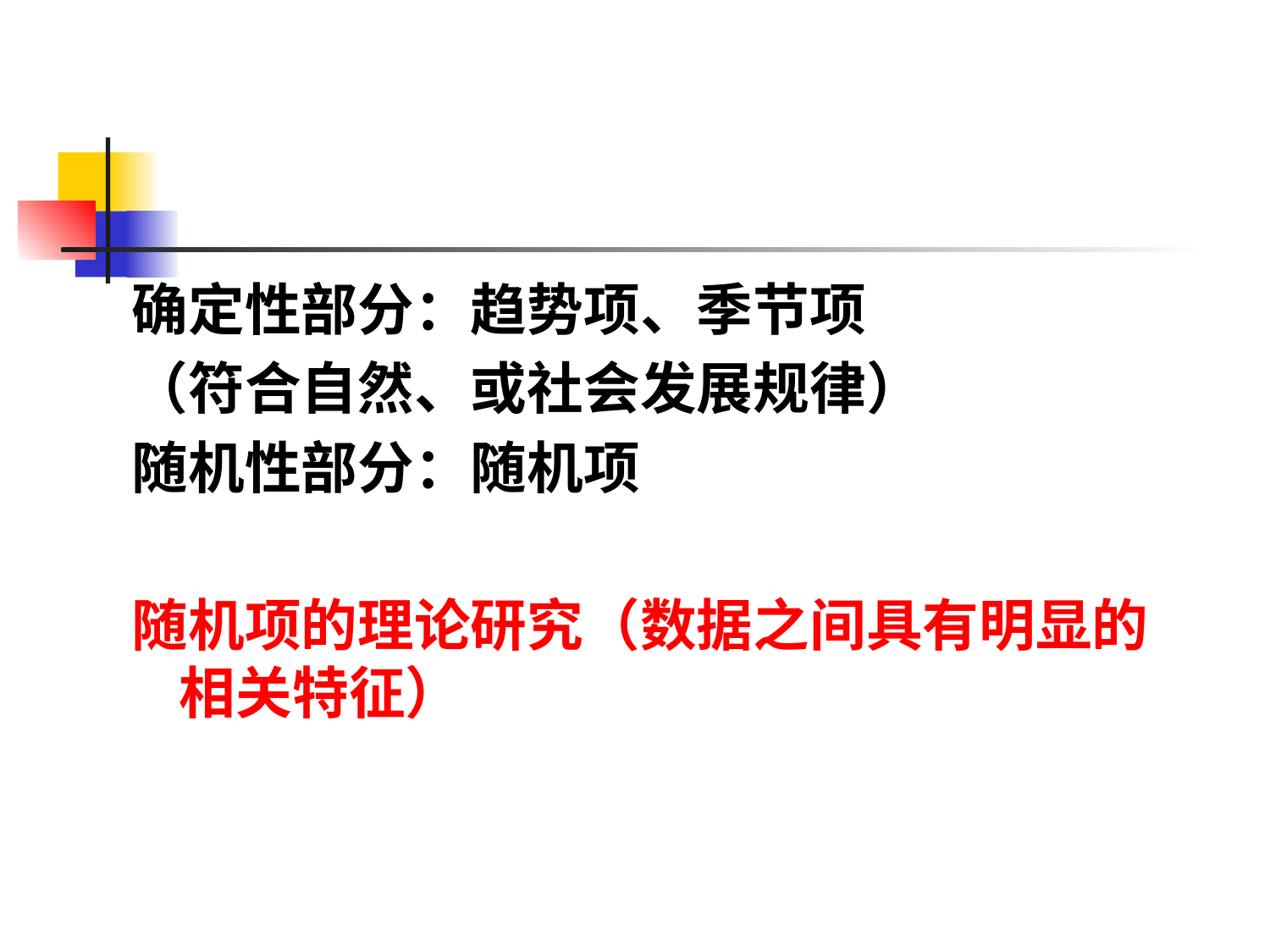

#
确定性部分：趋势项、季节项
（符合自然、或社会发展规律）
随机性部分：随机项

随机项的理论研究（数据之间具有明显的相关特征）